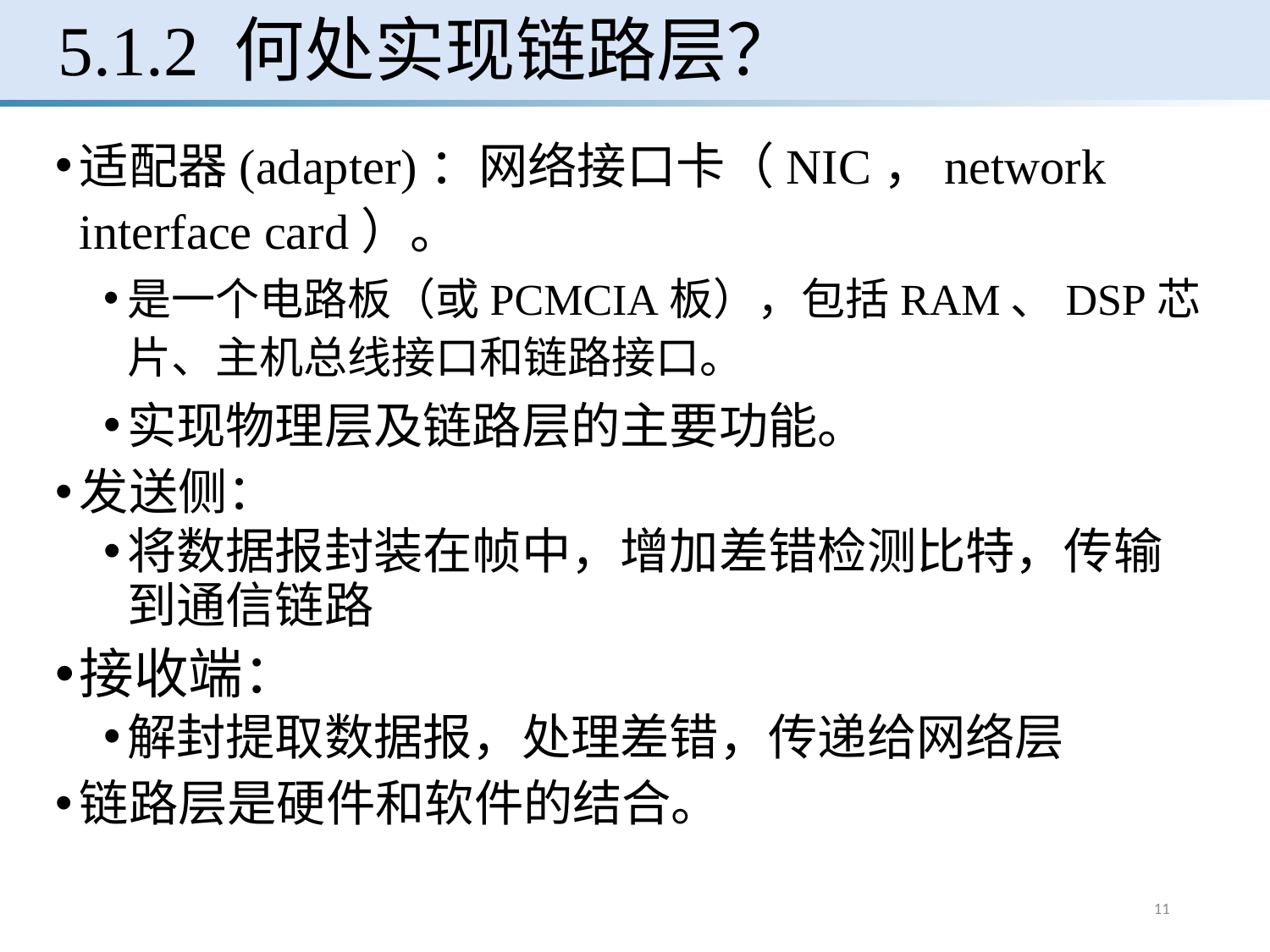

5.1.2 何处实现链路层？
适配器(adapter)：网络接口卡（NIC，network interface card）。
是一个电路板（或PCMCIA板），包括RAM、DSP芯片、主机总线接口和链路接口。
实现物理层及链路层的主要功能。
发送侧：
将数据报封装在帧中，增加差错检测比特，传输到通信链路
接收端：
解封提取数据报，处理差错，传递给网络层
链路层是硬件和软件的结合。
11